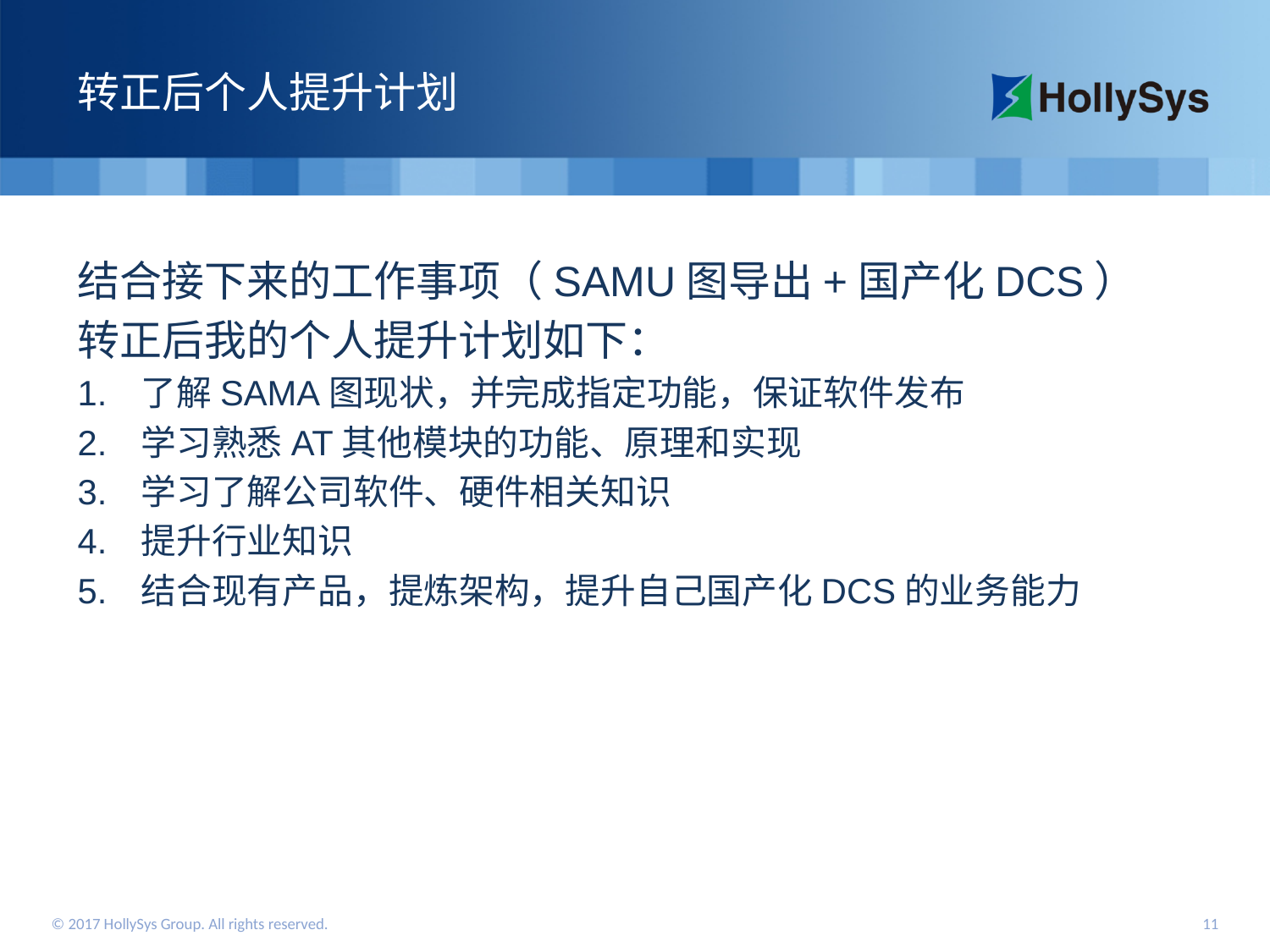

# 转正后个人提升计划
结合接下来的工作事项（SAMU图导出+国产化DCS）
转正后我的个人提升计划如下：
了解SAMA图现状，并完成指定功能，保证软件发布
学习熟悉AT其他模块的功能、原理和实现
学习了解公司软件、硬件相关知识
提升行业知识
结合现有产品，提炼架构，提升自己国产化DCS的业务能力

© 2017 HollySys Group. All rights reserved.                                                                                                                                                                                                                                                   11